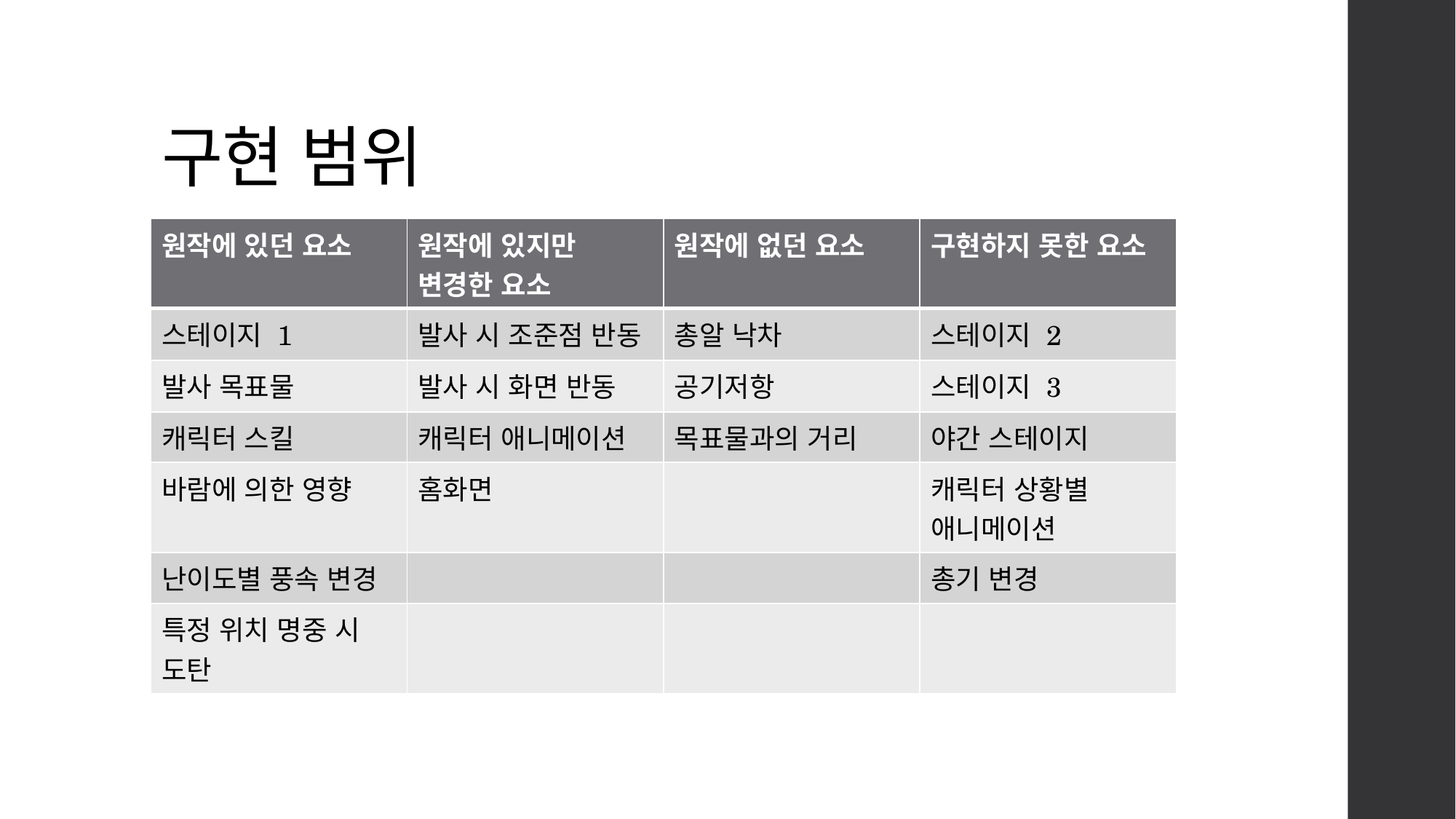

# 구현 범위
| 원작에 있던 요소 | 원작에 있지만 변경한 요소 | 원작에 없던 요소 | 구현하지 못한 요소 |
| --- | --- | --- | --- |
| 스테이지 1 | 발사 시 조준점 반동 | 총알 낙차 | 스테이지 2 |
| 발사 목표물 | 발사 시 화면 반동 | 공기저항 | 스테이지 3 |
| 캐릭터 스킬 | 캐릭터 애니메이션 | 목표물과의 거리 | 야간 스테이지 |
| 바람에 의한 영향 | 홈화면 |  | 캐릭터 상황별 애니메이션 |
| 난이도별 풍속 변경 |  |  | 총기 변경 |
| 특정 위치 명중 시 도탄 |  |  |  |